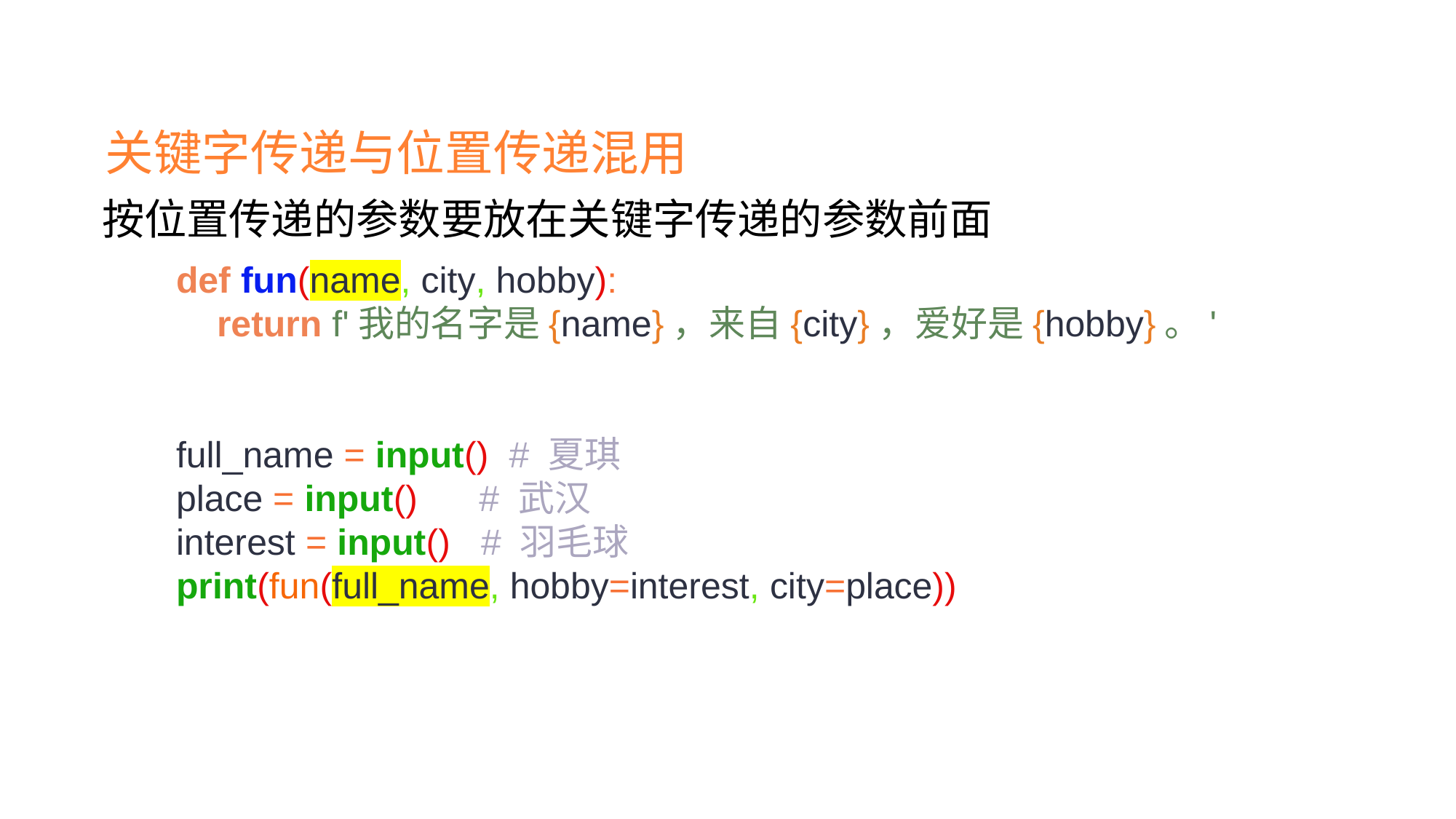

关键字传递与位置传递混用
按位置传递的参数要放在关键字传递的参数前面
def fun(name, city, hobby):
    return f'我的名字是{name}，来自{city}，爱好是{hobby}。'
full_name = input()  # 夏琪
place = input()      # 武汉
interest = input()   # 羽毛球
print(fun(full_name, hobby=interest, city=place))